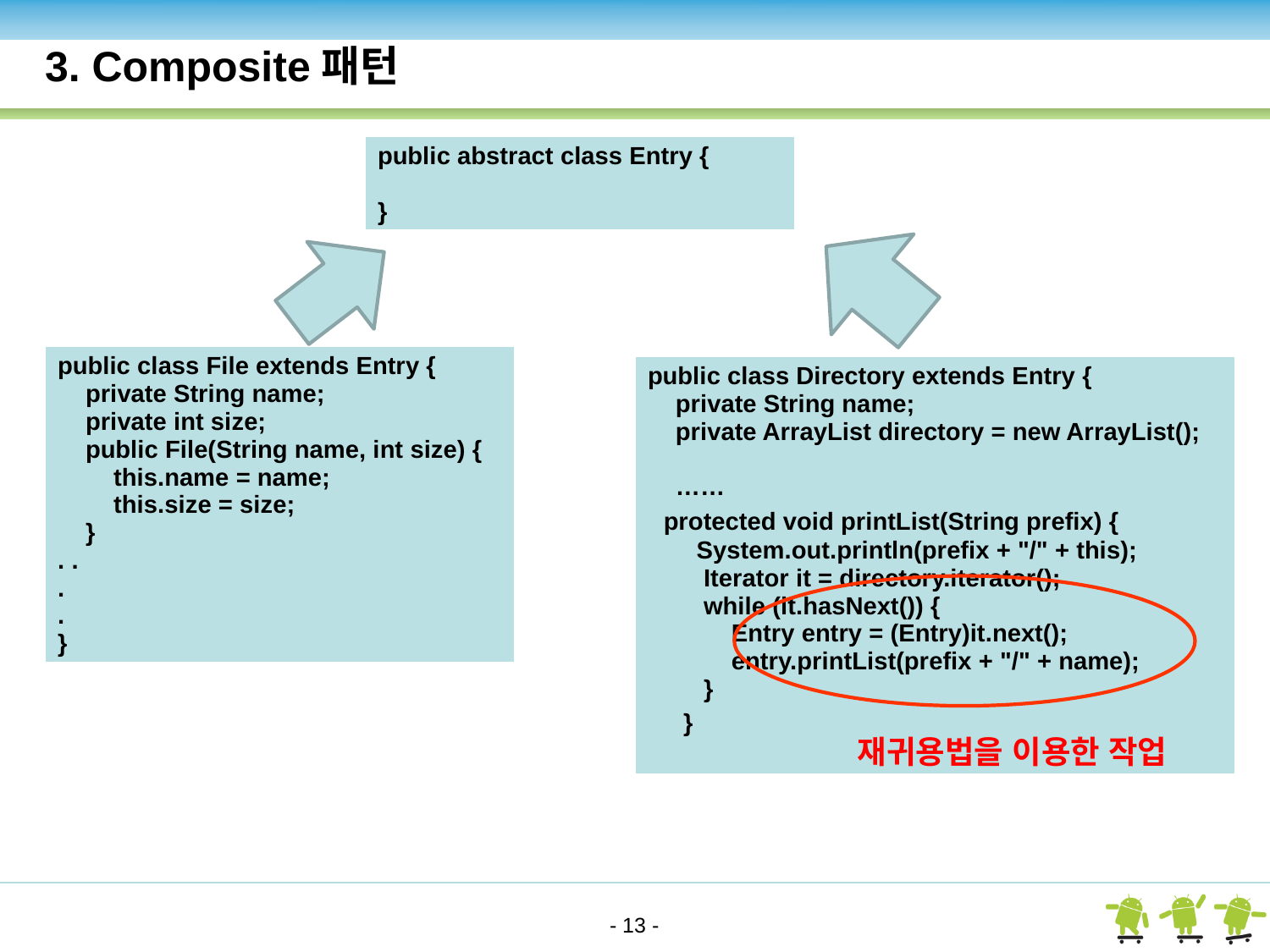

3. Composite패턴
| public abstract class Entry { } |
| --- |

| public class File extends Entry { private String name; private int size; public File(String name, int size) { this.name = name; this.size = size; } . . . . } |
| --- |
| public class Directory extends Entry { private String name; private ArrayList directory = new ArrayList(); …… protected void printList(String prefix) { System.out.println(prefix + "/" + this); Iterator it = directory.iterator(); while (it.hasNext()) { Entry entry = (Entry)it.next(); entry.printList(prefix + "/" + name); } } |
| --- |

재귀용법을 이용한 작업
- 13 -